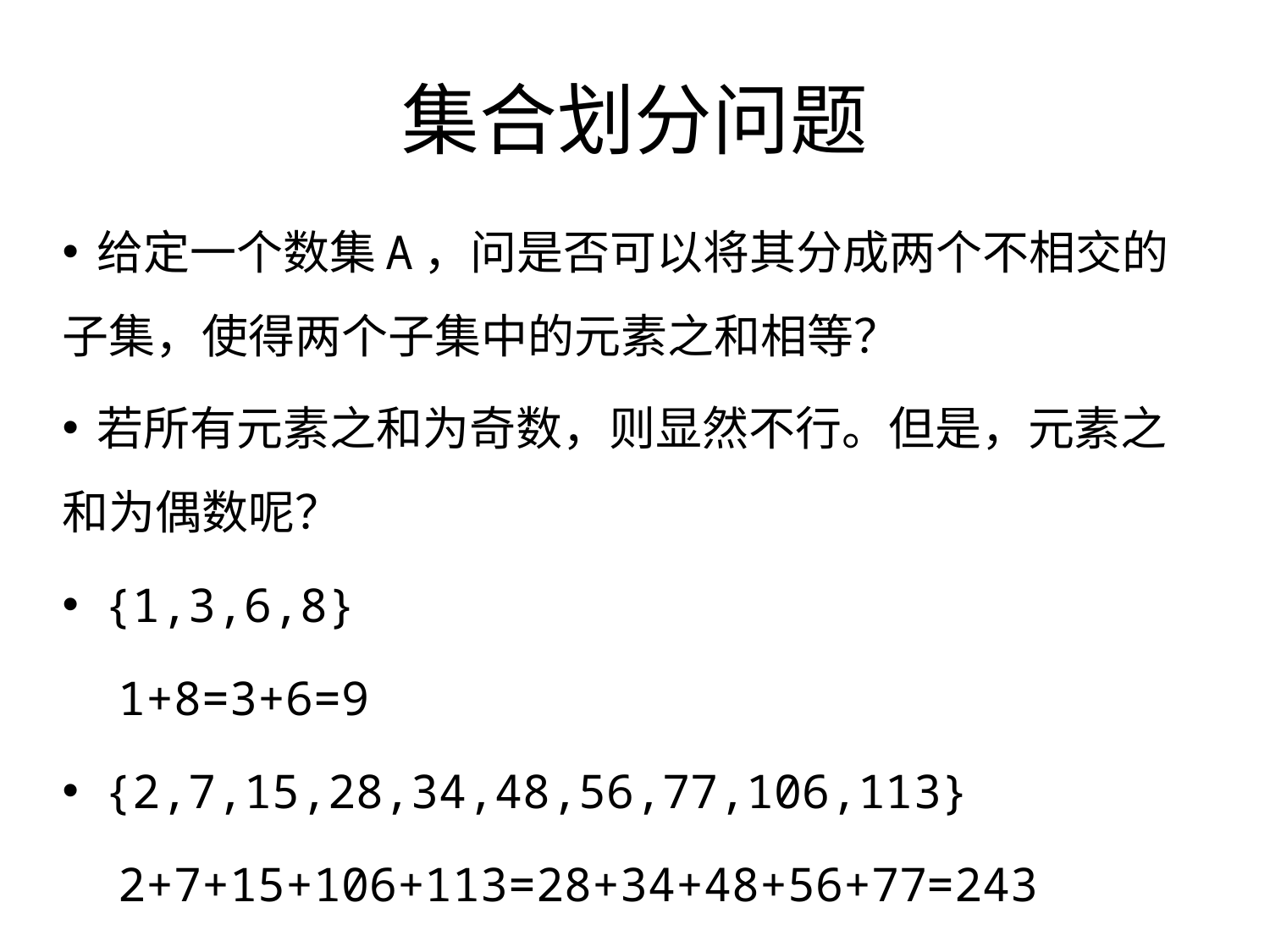

# 集合划分问题
 给定一个数集A，问是否可以将其分成两个不相交的子集，使得两个子集中的元素之和相等？
 若所有元素之和为奇数，则显然不行。但是，元素之和为偶数呢？
 {1,3,6,8}
  1+8=3+6=9
 {2,7,15,28,34,48,56,77,106,113}
  2+7+15+106+113=28+34+48+56+77=243